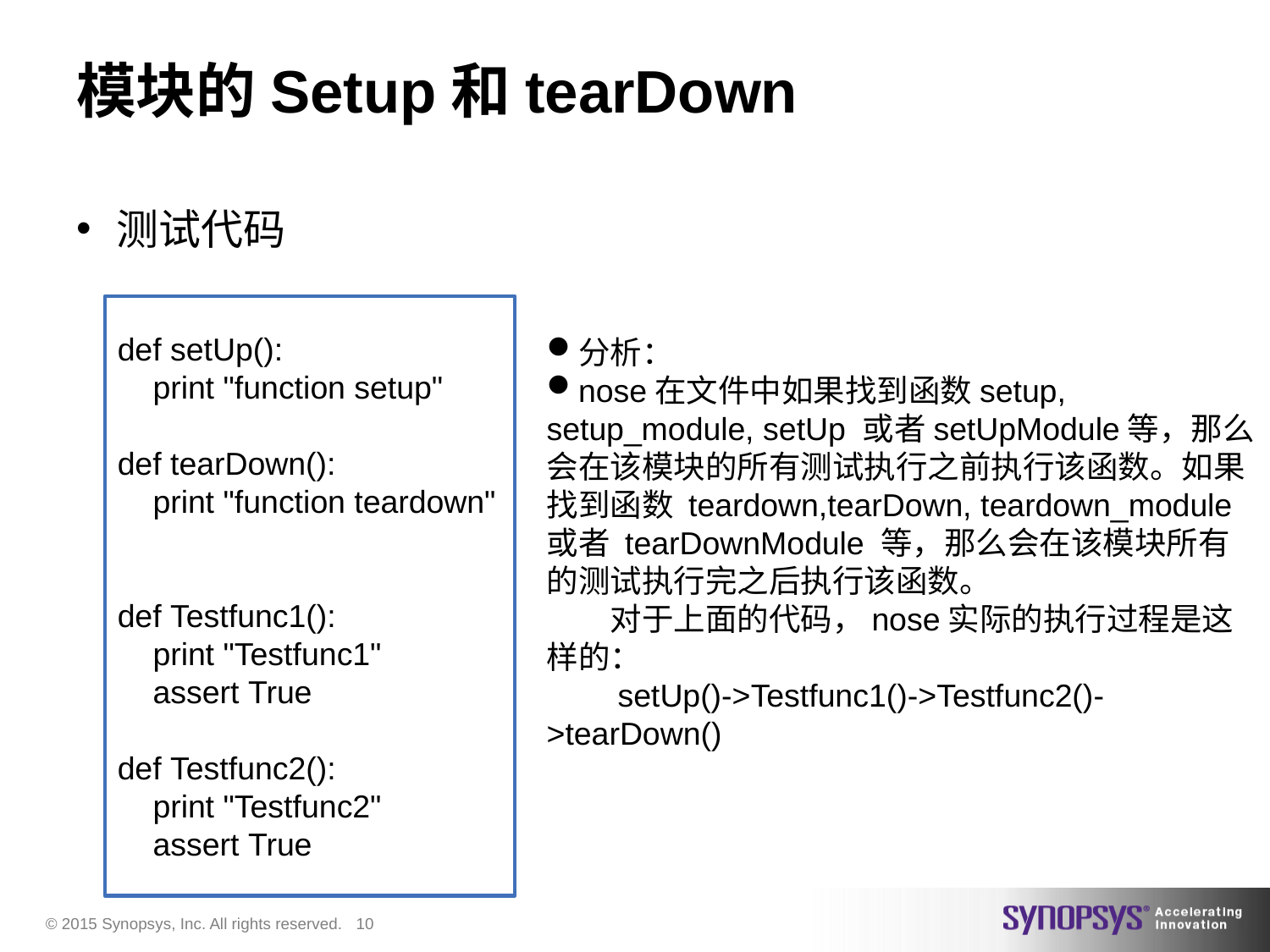

# 模块的Setup和tearDown
测试代码

def setUp():
    print "function setup"

def tearDown():
    print "function teardown"

def Testfunc1():
    print "Testfunc1"
    assert True

def Testfunc2():
    print "Testfunc2"
    assert True
分析：
nose在文件中如果找到函数setup, setup_module, setUp 或者setUpModule等，那么会在该模块的所有测试执行之前执行该函数。如果找到函数 teardown,tearDown, teardown_module或者 tearDownModule 等，那么会在该模块所有的测试执行完之后执行该函数。
　　对于上面的代码，nose实际的执行过程是这样的：
　　setUp()->Testfunc1()->Testfunc2()->tearDown()